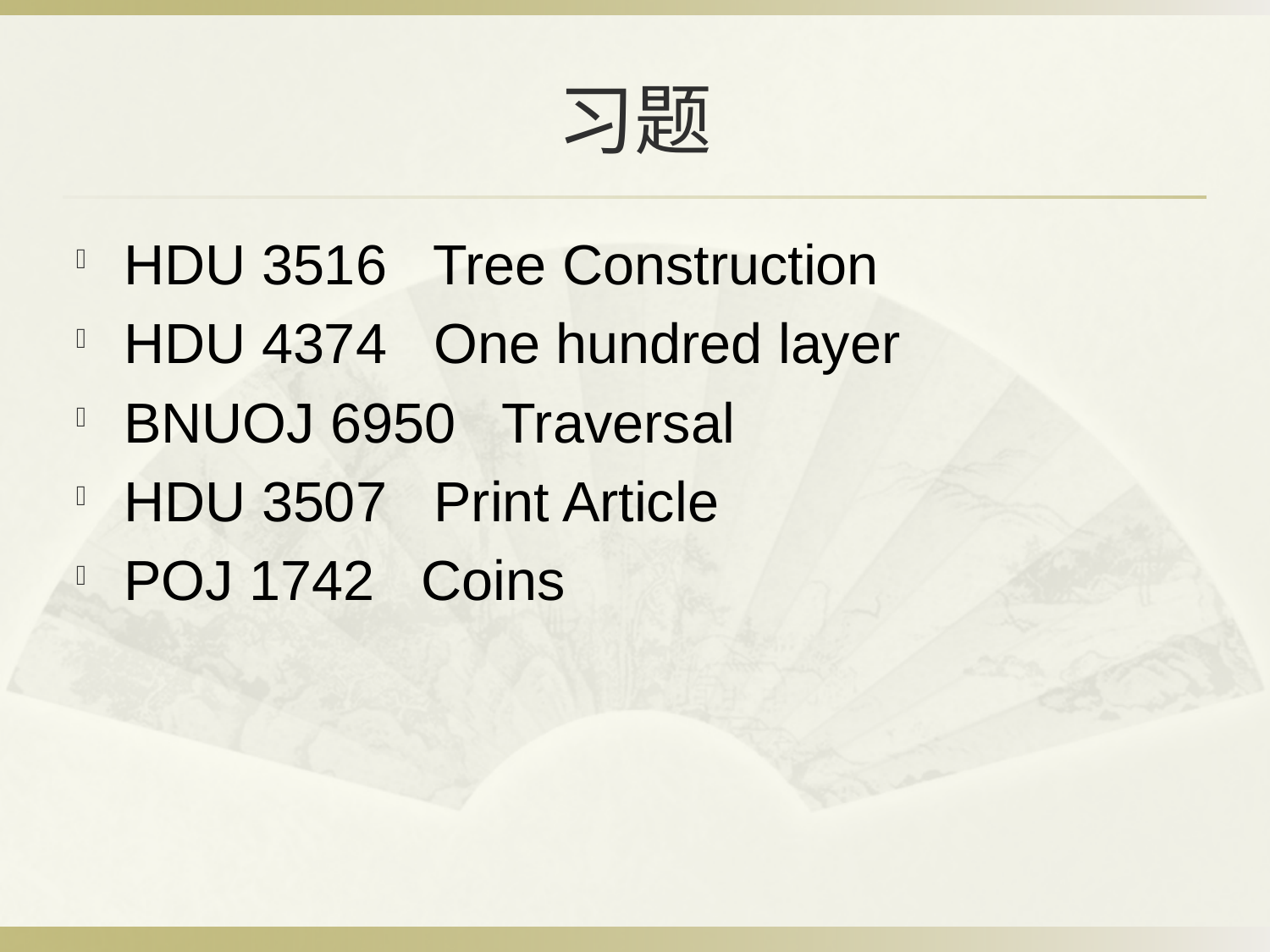

# 习题
HDU 3516   Tree Construction
HDU 4374   One hundred layer
BNUOJ 6950   Traversal
HDU 3507   Print Article
POJ 1742   Coins